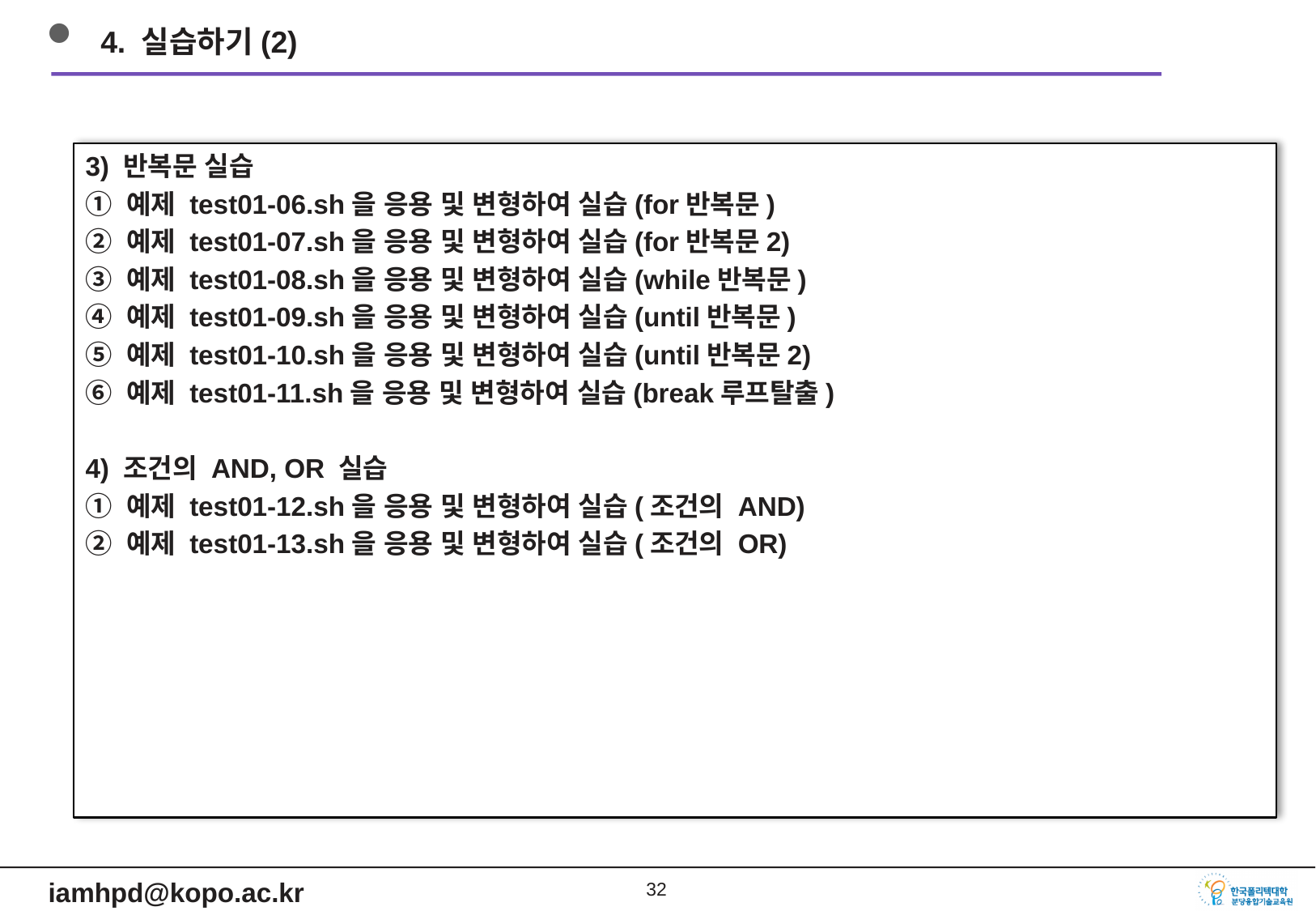

4. 실습하기(2)
3) 반복문 실습
① 예제 test01-06.sh을 응용 및 변형하여 실습(for반복문)
② 예제 test01-07.sh을 응용 및 변형하여 실습(for반복문2)
③ 예제 test01-08.sh을 응용 및 변형하여 실습(while반복문)
④ 예제 test01-09.sh을 응용 및 변형하여 실습(until반복문)
⑤ 예제 test01-10.sh을 응용 및 변형하여 실습(until반복문2)
⑥ 예제 test01-11.sh을 응용 및 변형하여 실습(break루프탈출)

4) 조건의 AND, OR 실습
① 예제 test01-12.sh을 응용 및 변형하여 실습(조건의 AND)
② 예제 test01-13.sh을 응용 및 변형하여 실습(조건의 OR)
32